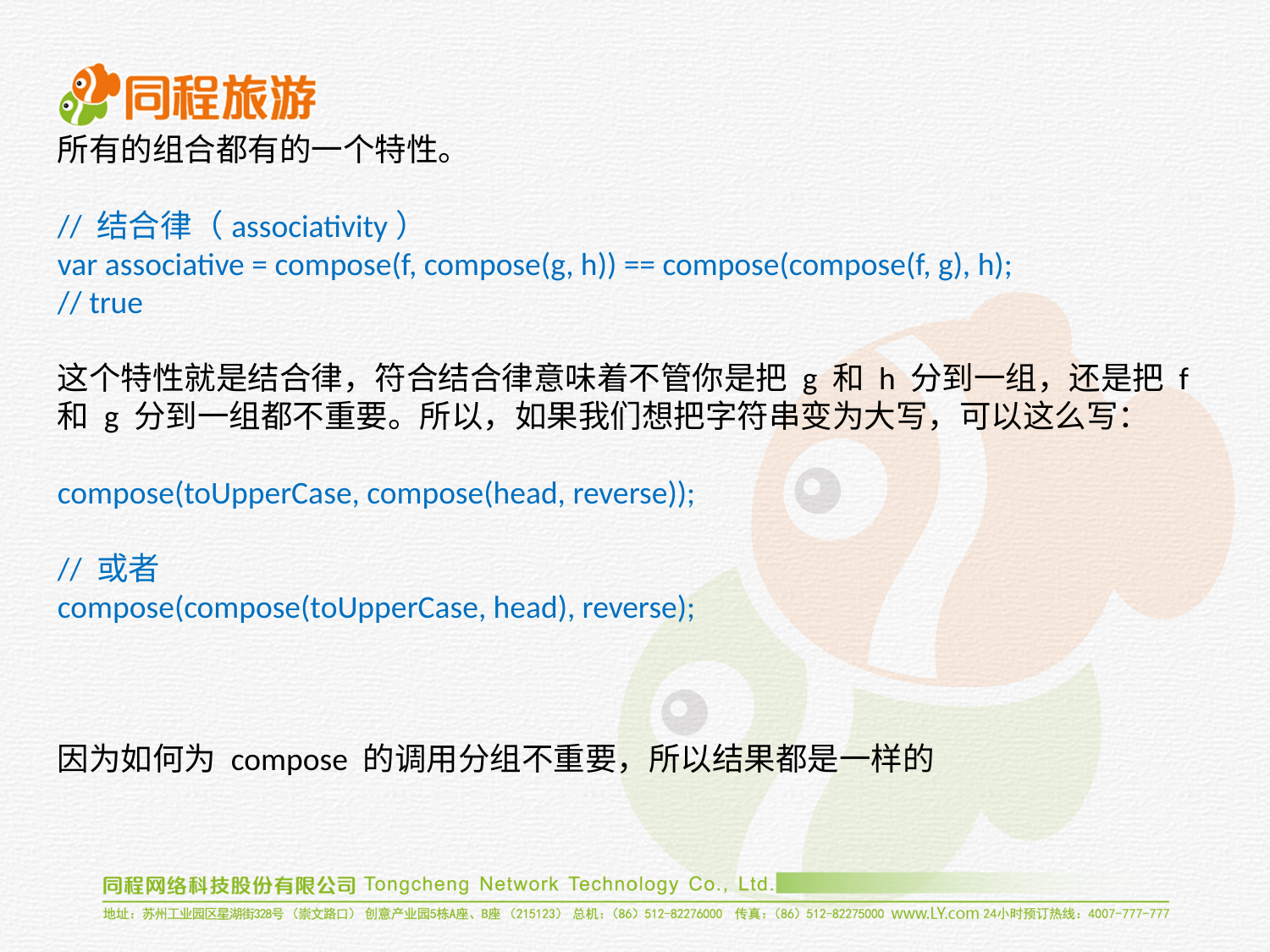

所有的组合都有的一个特性。

// 结合律（associativity）
var associative = compose(f, compose(g, h)) == compose(compose(f, g), h);
// true

这个特性就是结合律，符合结合律意味着不管你是把 g 和 h 分到一组，还是把 f 和 g 分到一组都不重要。所以，如果我们想把字符串变为大写，可以这么写：

compose(toUpperCase, compose(head, reverse));

// 或者
compose(compose(toUpperCase, head), reverse);

因为如何为 compose 的调用分组不重要，所以结果都是一样的